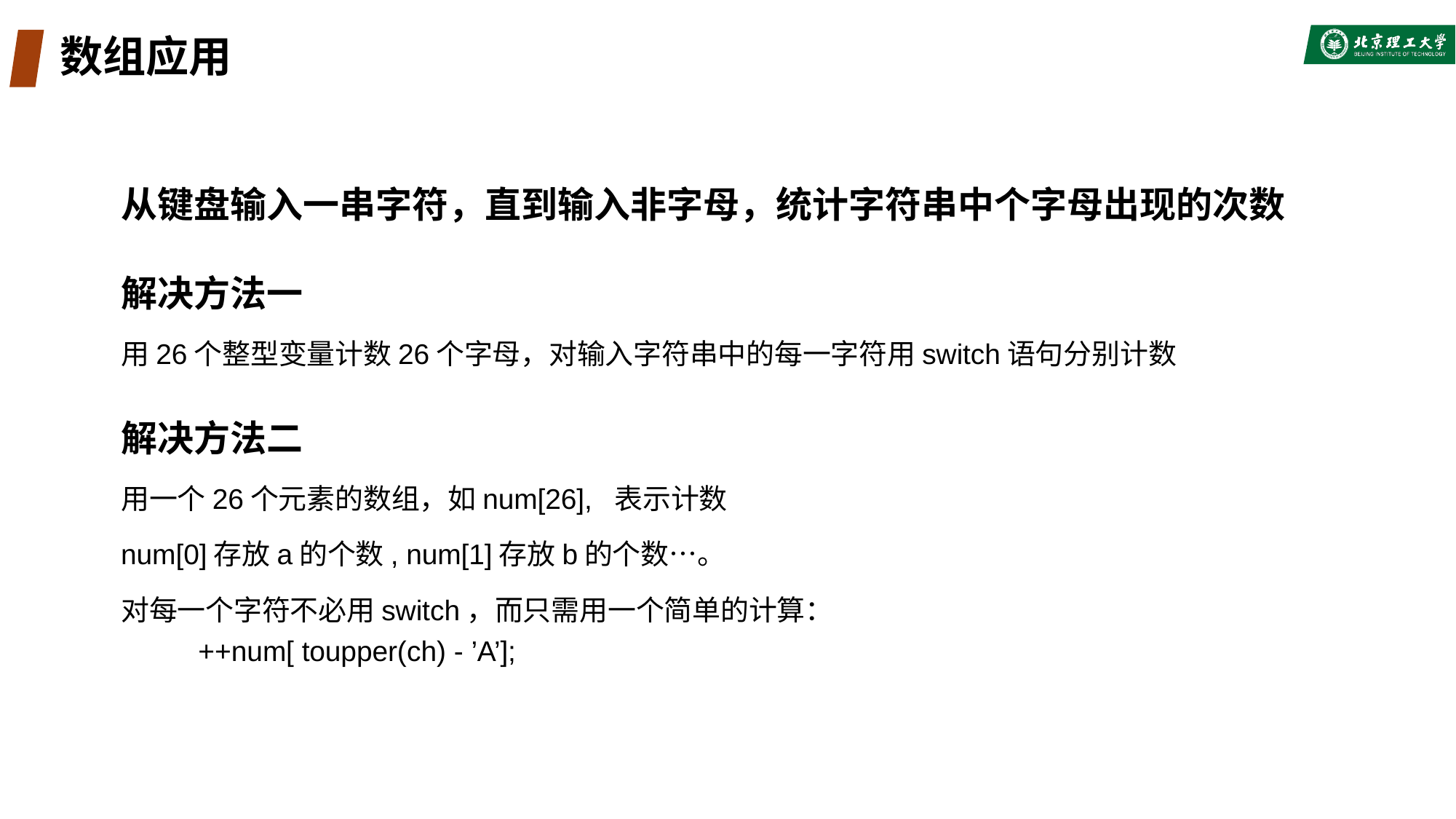

# 数组应用
从键盘输入一串字符，直到输入非字母，统计字符串中个字母出现的次数
解决方法一
用26个整型变量计数26个字母，对输入字符串中的每一字符用switch语句分别计数
解决方法二
用一个26个元素的数组，如num[26],  表示计数
num[0]存放a的个数, num[1]存放b的个数…。
对每一个字符不必用switch，而只需用一个简单的计算：
 ++num[ toupper(ch) - ’A’];